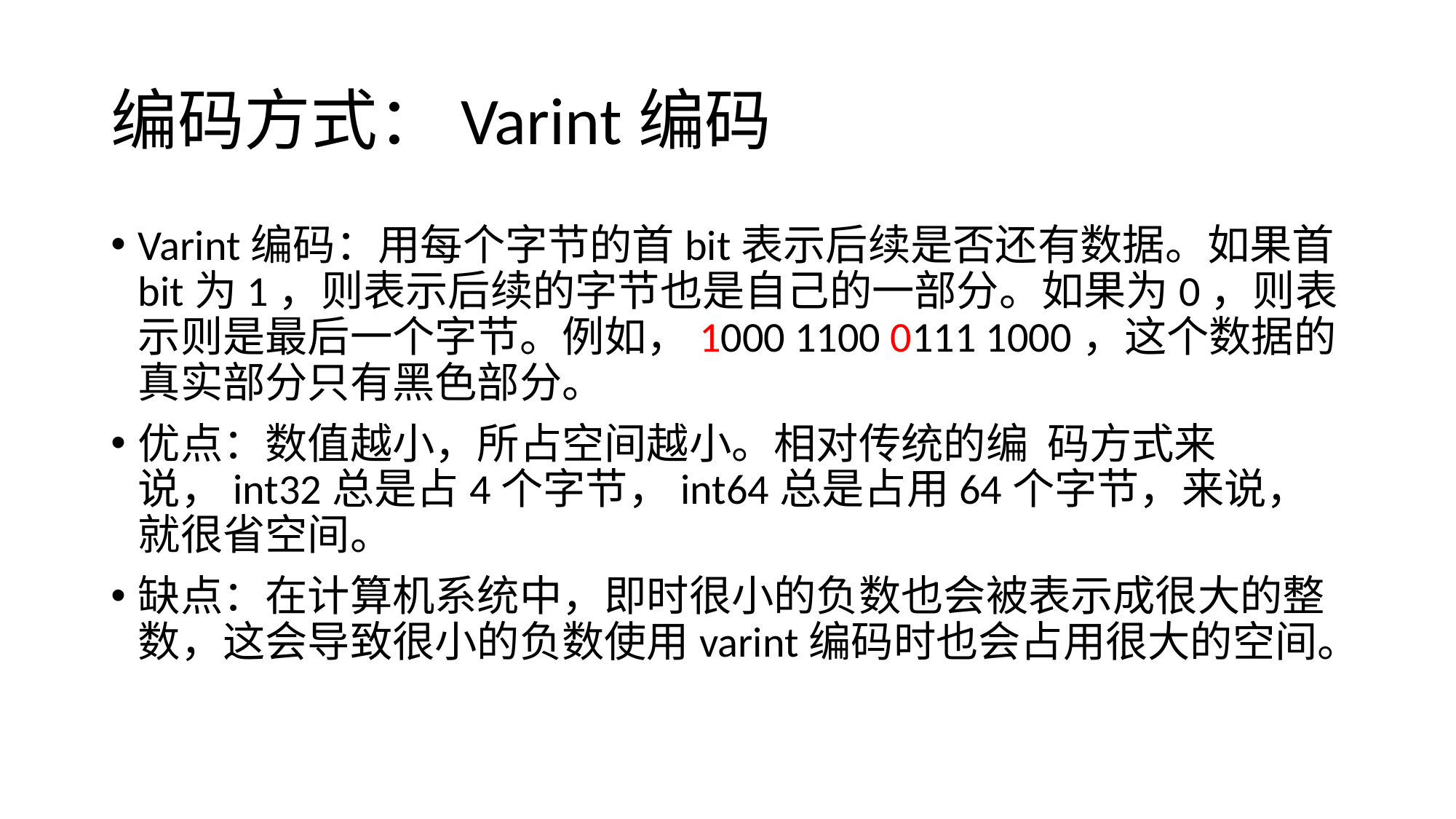

# 编码方式：Varint编码
Varint编码：用每个字节的首bit表示后续是否还有数据。如果首bit为1，则表示后续的字节也是自己的一部分。如果为0，则表示则是最后一个字节。例如，1000 1100 0111 1000，这个数据的真实部分只有黑色部分。
优点：数值越小，所占空间越小。相对传统的编  码方式来说，int32总是占4个字节，int64总是占用64个字节，来说，就很省空间。
缺点：在计算机系统中，即时很小的负数也会被表示成很大的整数，这会导致很小的负数使用varint编码时也会占用很大的空间。